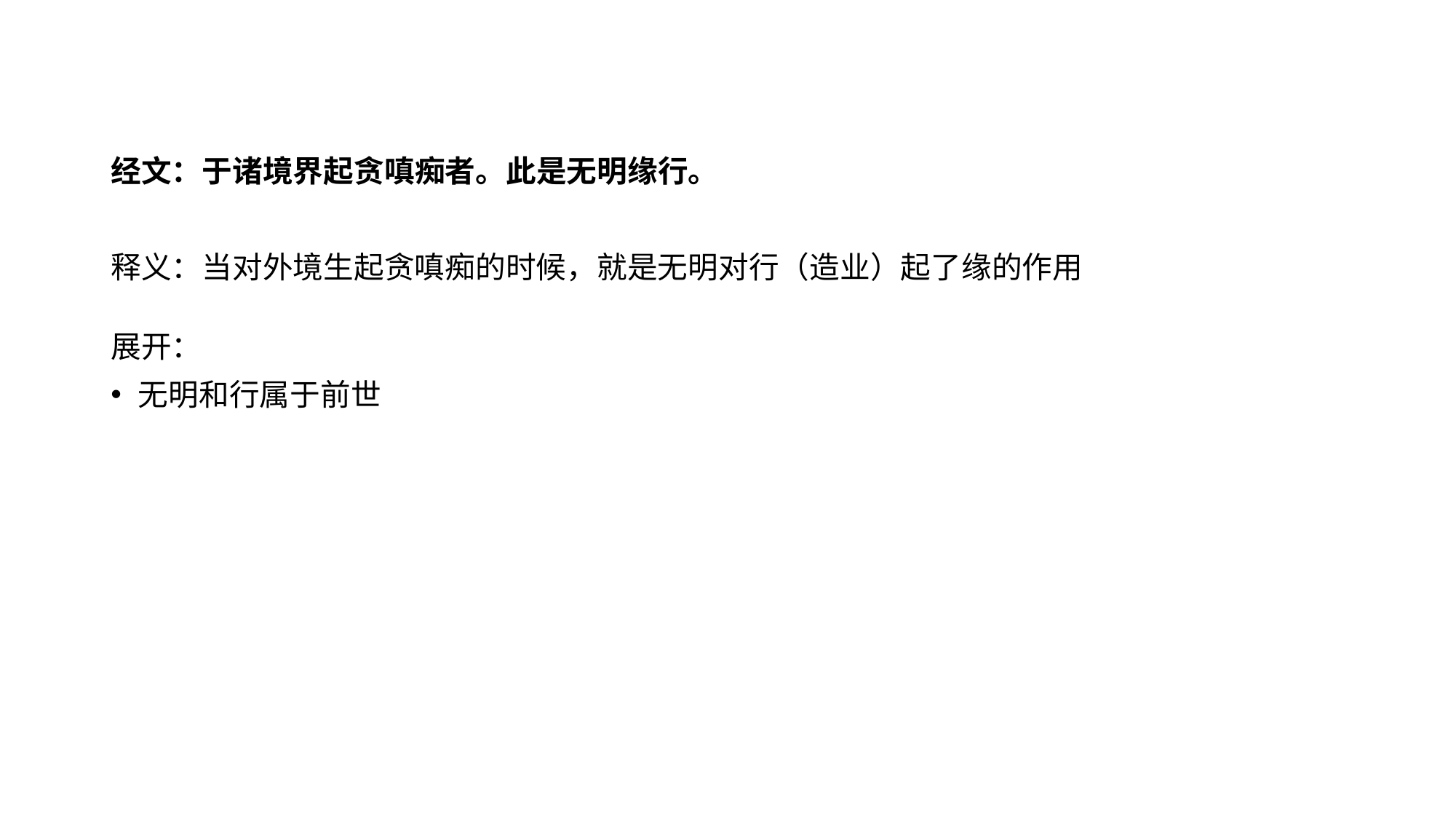

经文：于诸境界起贪嗔痴者。此是无明缘行。

释义：当对外境生起贪嗔痴的时候，就是无明对行（造业）起了缘的作用

展开：
无明和行属于前世